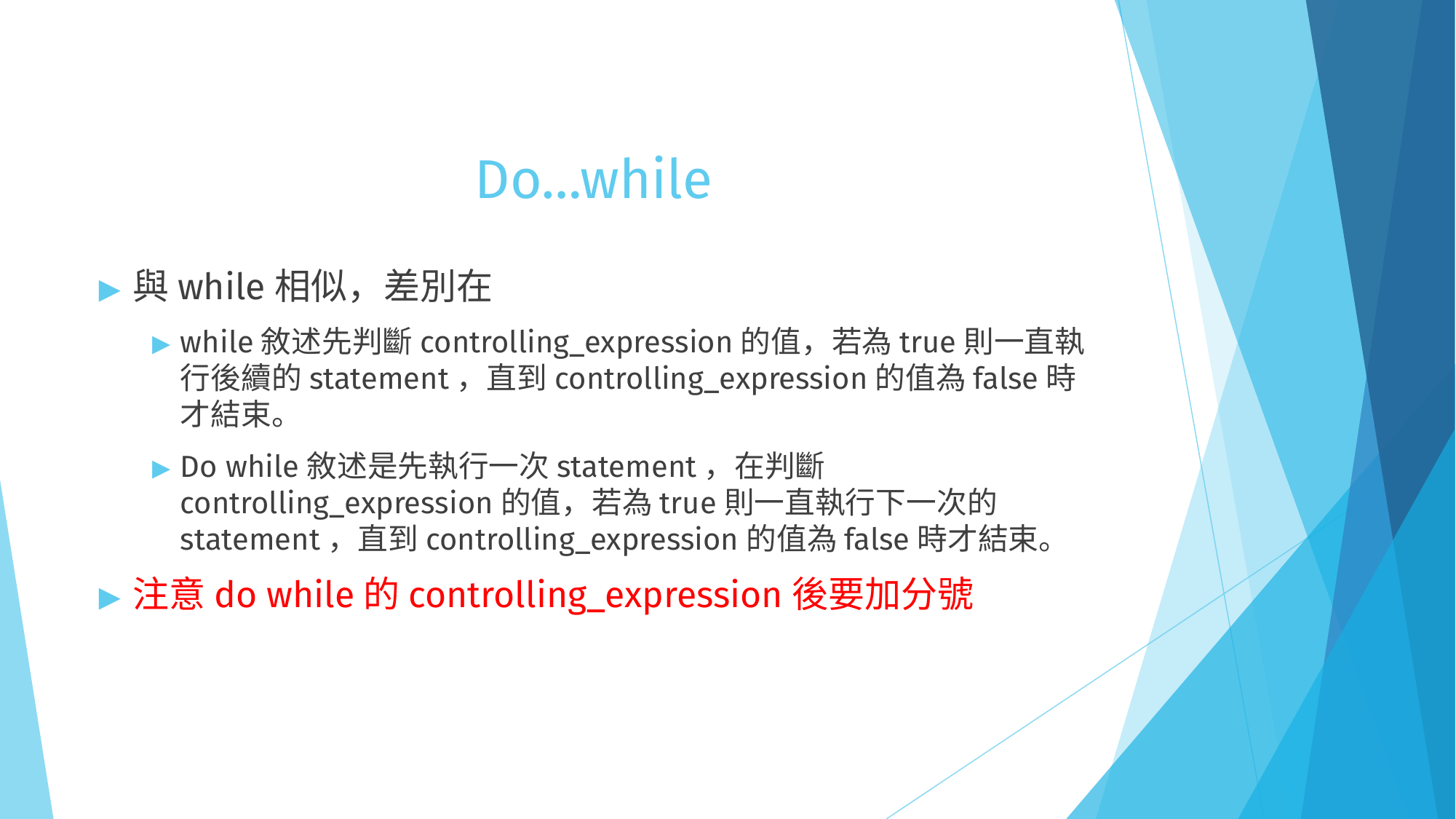

# Do…while
與while相似，差別在
while敘述先判斷controlling_expression的值，若為true則一直執行後續的statement，直到controlling_expression的值為false時才結束。
Do while敘述是先執行一次statement，在判斷controlling_expression的值，若為true則一直執行下一次的statement，直到controlling_expression的值為false時才結束。
注意do while的controlling_expression後要加分號